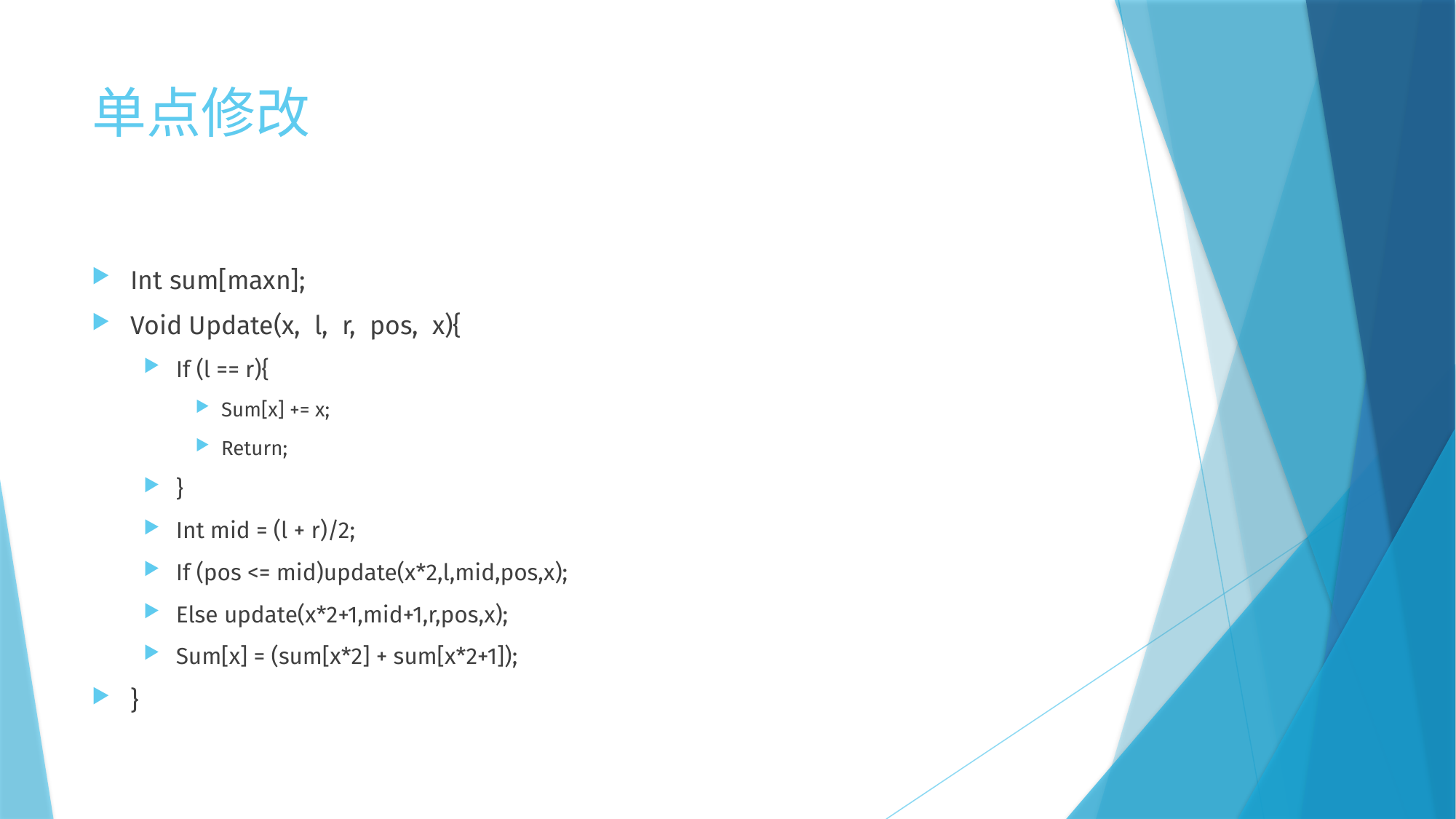

# 单点修改
Int sum[maxn];
Void Update(x,  l,  r,  pos,  x){
If (l == r){
Sum[x] += x;
Return;
}
Int mid = (l + r)/2;
If (pos <= mid)update(x*2,l,mid,pos,x);
Else update(x*2+1,mid+1,r,pos,x);
Sum[x] = (sum[x*2] + sum[x*2+1]);
}